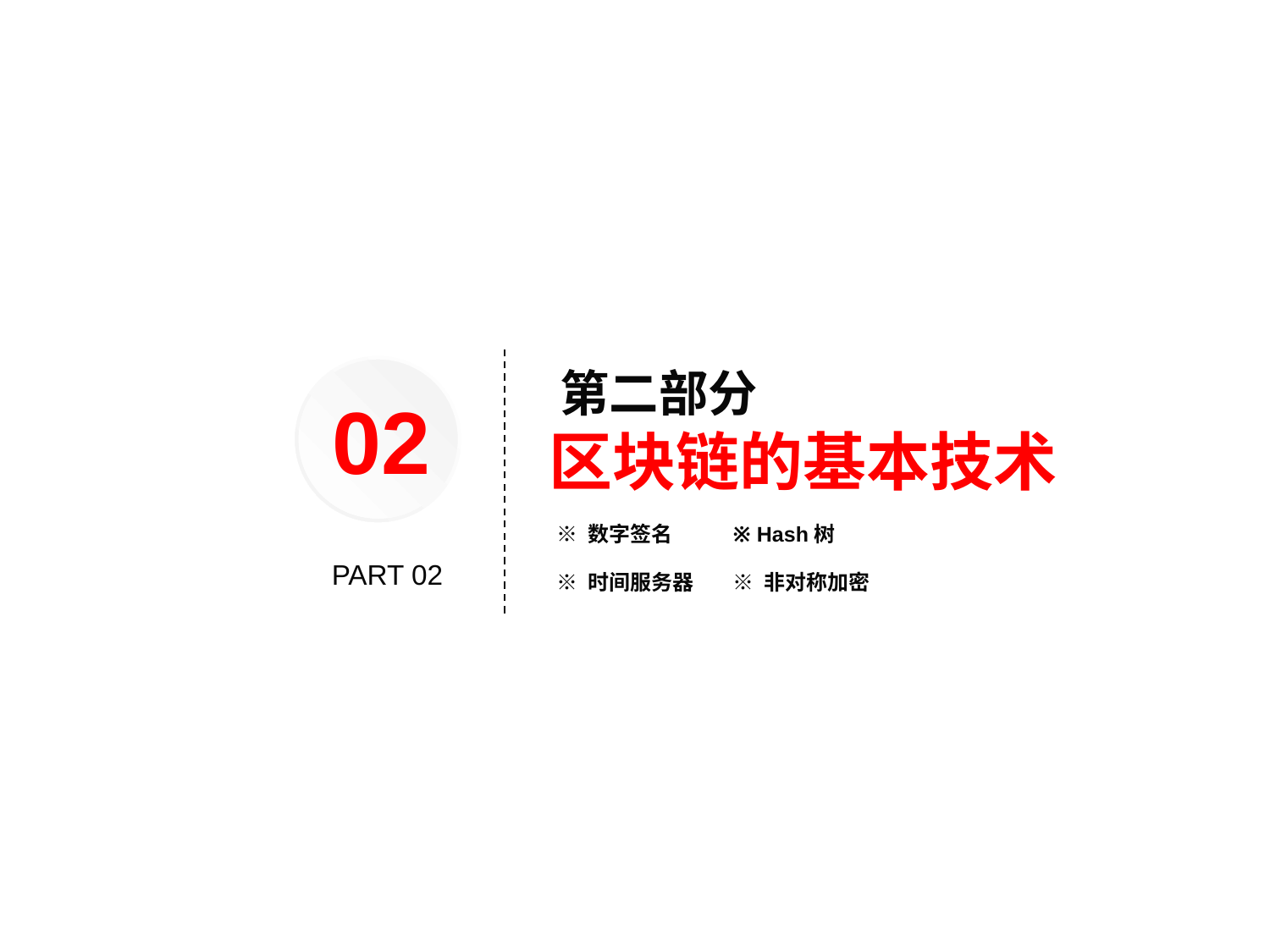

第二部分
区块链的基本技术

02
※ 数字签名
※ Hash树
PART 02
※ 时间服务器
※ 非对称加密